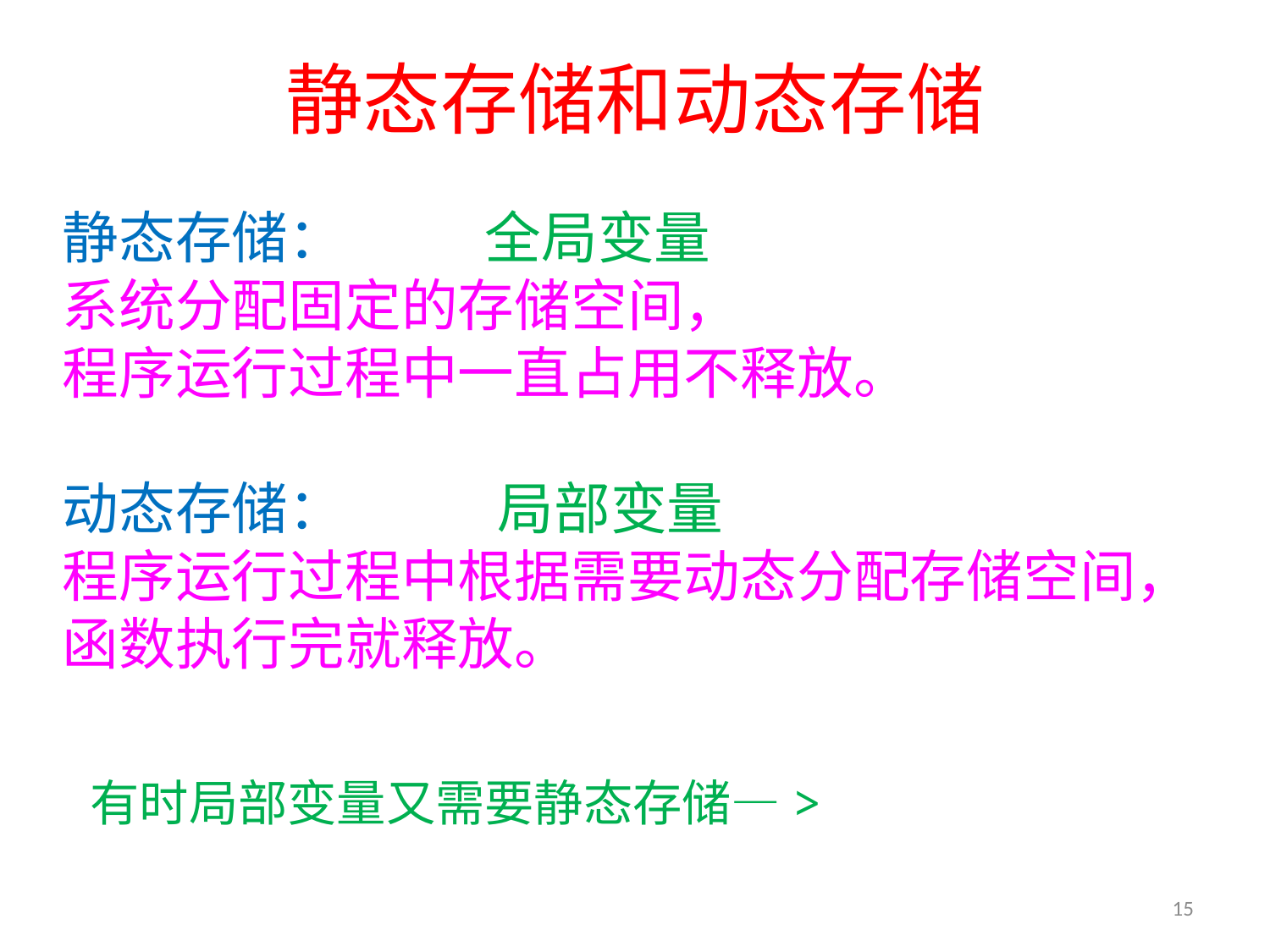

# 静态存储和动态存储
静态存储：           全局变量
系统分配固定的存储空间，
程序运行过程中一直占用不释放。

动态存储：            局部变量
程序运行过程中根据需要动态分配存储空间，
函数执行完就释放。
有时局部变量又需要静态存储—>
15